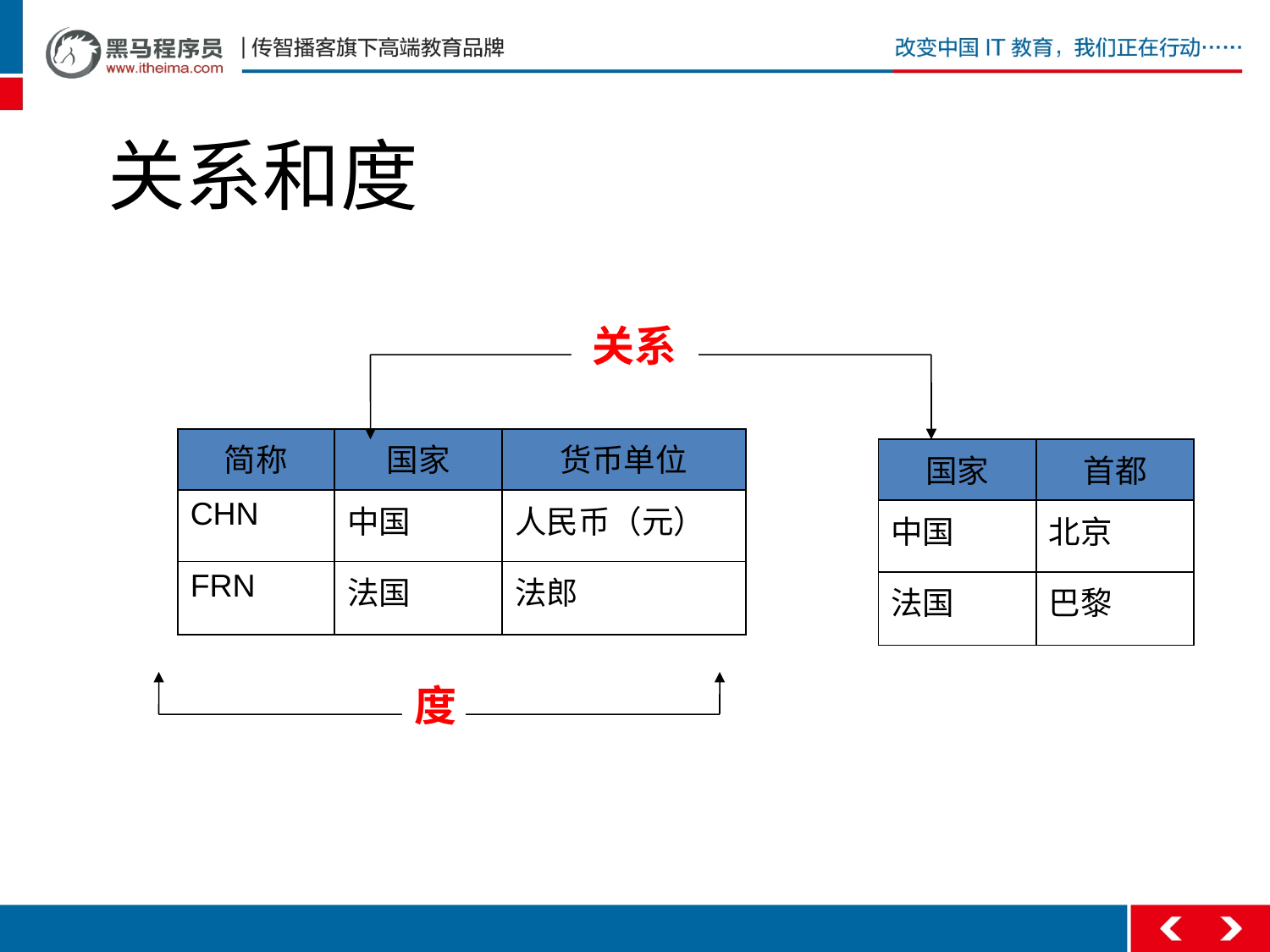

# 关系和度
关系

| 简称 | 国家 | 货币单位 |
| --- | --- | --- |
| CHN | 中国 | 人民币（元） |
| FRN | 法国 | 法郎 |
| 国家 | 首都 |
| --- | --- |
| 中国 | 北京 |
| 法国 | 巴黎 |

度